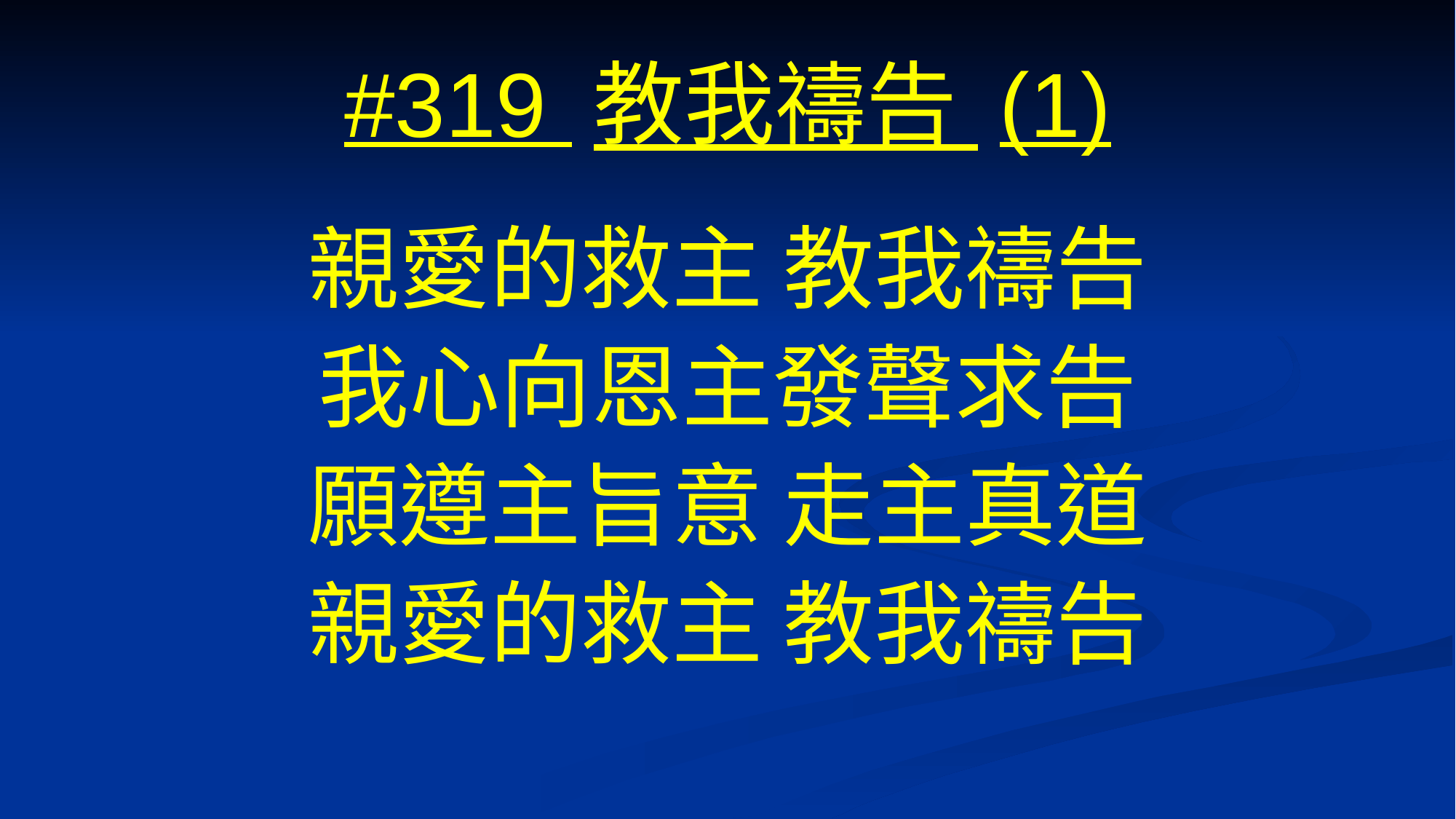

# #319 教我禱告 (1)
親愛的救主 教我禱告
我心向恩主發聲求告
願遵主旨意 走主真道
親愛的救主 教我禱告